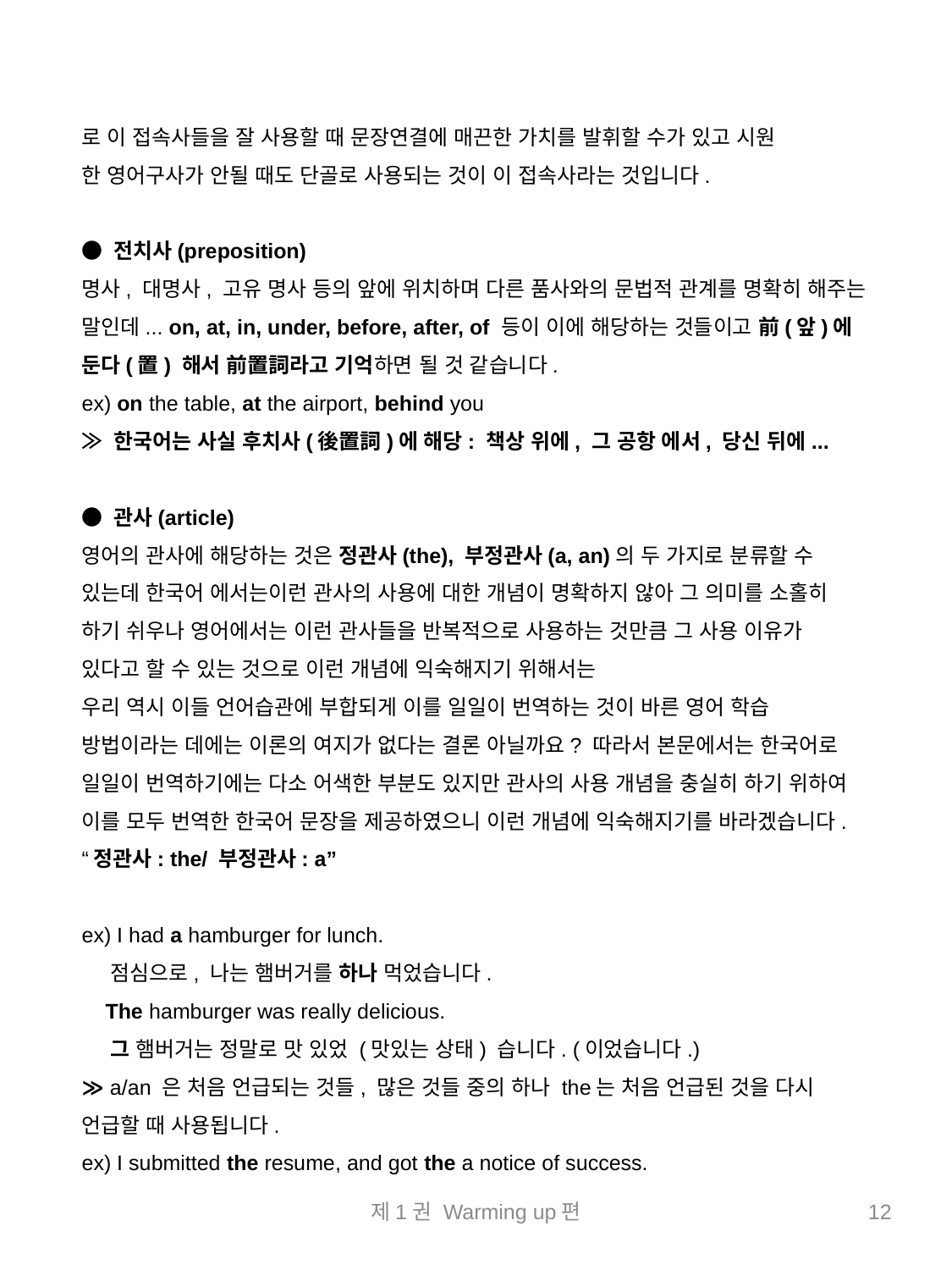

로 이 접속사들을 잘 사용할 때 문장연결에 매끈한 가치를 발휘할 수가 있고 시원
한 영어구사가 안될 때도 단골로 사용되는 것이 이 접속사라는 것입니다.

● 전치사(preposition)
명사, 대명사, 고유 명사 등의 앞에 위치하며 다른 품사와의 문법적 관계를 명확히 해주는 말인데... on, at, in, under, before, after, of 등이 이에 해당하는 것들이고 前(앞)에 둔다(置) 해서 前置詞라고 기억하면 될 것 같습니다.
ex) on the table, at the airport, behind you
≫ 한국어는 사실 후치사(後置詞)에 해당: 책상 위에, 그 공항 에서, 당신 뒤에...

● 관사(article)
영어의 관사에 해당하는 것은 정관사(the), 부정관사(a, an)의 두 가지로 분류할 수 있는데 한국어 에서는이런 관사의 사용에 대한 개념이 명확하지 않아 그 의미를 소홀히 하기 쉬우나 영어에서는 이런 관사들을 반복적으로 사용하는 것만큼 그 사용 이유가 있다고 할 수 있는 것으로 이런 개념에 익숙해지기 위해서는
우리 역시 이들 언어습관에 부합되게 이를 일일이 번역하는 것이 바른 영어 학습 방법이라는 데에는 이론의 여지가 없다는 결론 아닐까요? 따라서 본문에서는 한국어로 일일이 번역하기에는 다소 어색한 부분도 있지만 관사의 사용 개념을 충실히 하기 위하여 이를 모두 번역한 한국어 문장을 제공하였으니 이런 개념에 익숙해지기를 바라겠습니다. “정관사: the/ 부정관사: a”

ex) I had a hamburger for lunch.
    점심으로, 나는 햄버거를 하나 먹었습니다.
    The hamburger was really delicious.
    그 햄버거는 정말로 맛 있었 (맛있는 상태) 습니다. (이었습니다.)
≫ a/an 은 처음 언급되는 것들, 많은 것들 중의 하나 the는 처음 언급된 것을 다시 언급할 때 사용됩니다.
ex) I submitted the resume, and got the a notice of success.

제1권 Warming up편
12